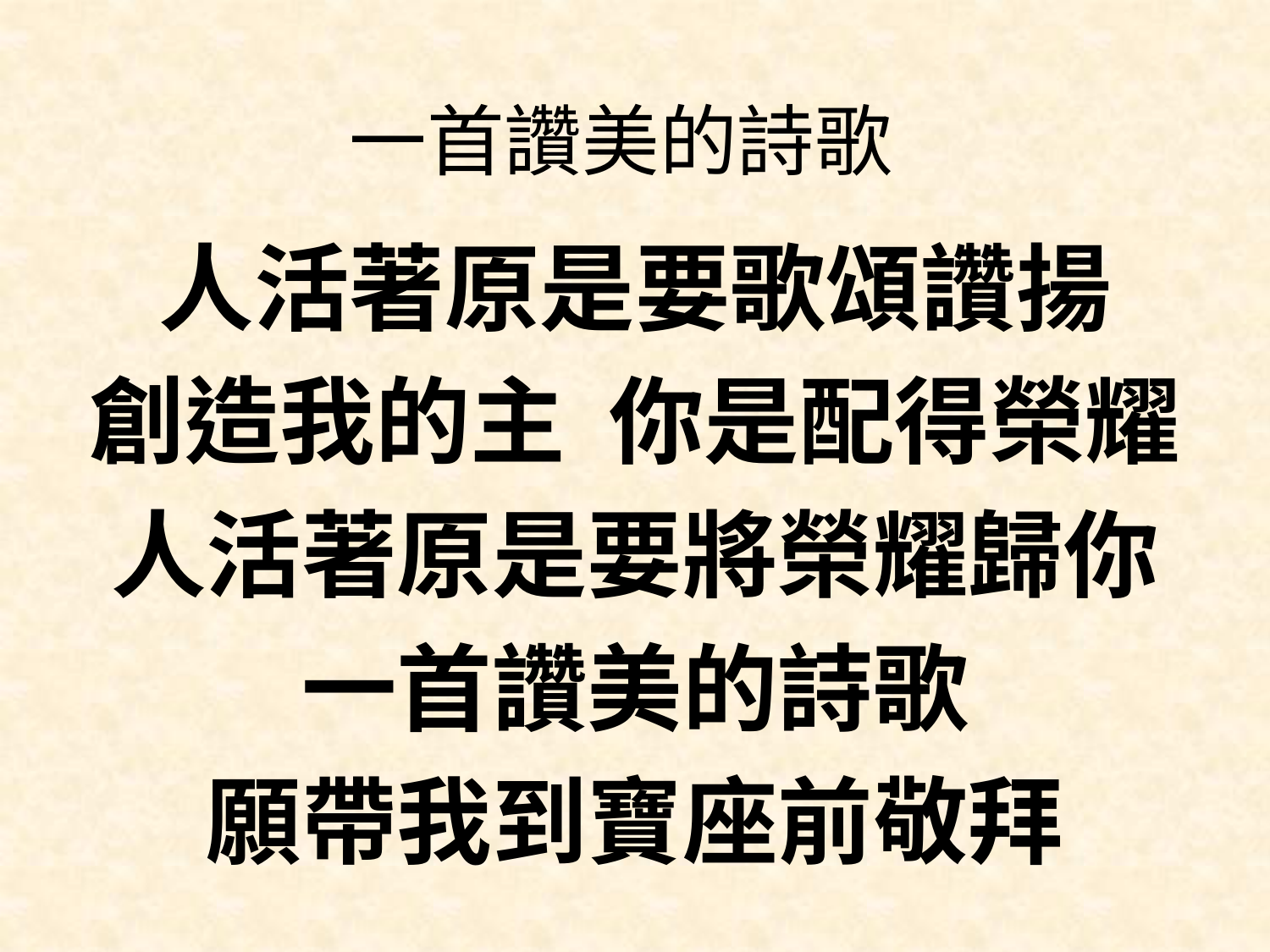

一首讚美的詩歌
人活著原是要歌頌讚揚
創造我的主  你是配得榮耀
人活著原是要將榮耀歸你
一首讚美的詩歌
願帶我到寶座前敬拜